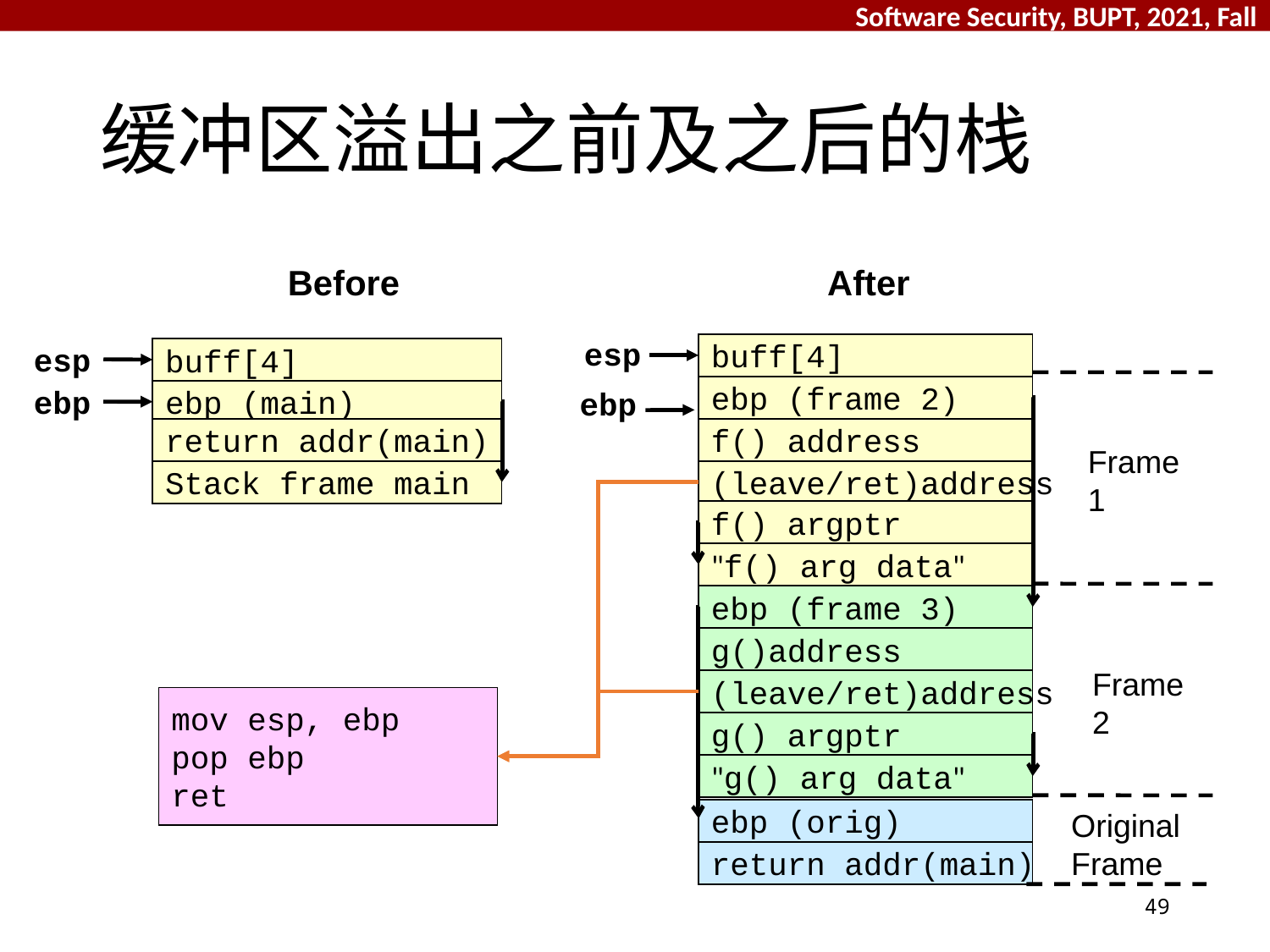

# 缓冲区溢出之前及之后的栈
Before
After

esp
esp
buff[4]
buff[4]

ebp
ebp (frame 2)
ebp
ebp (main)
return addr(main)
f() address
Frame
1
Stack frame main
(leave/ret)address
f() argptr
"f() arg data"

ebp (frame 3)
g()address
Frame
2
(leave/ret)address
mov esp, ebp
pop ebp
ret
g() argptr
"g() arg data"

ebp (orig)
Original
Frame
return addr(main)
49